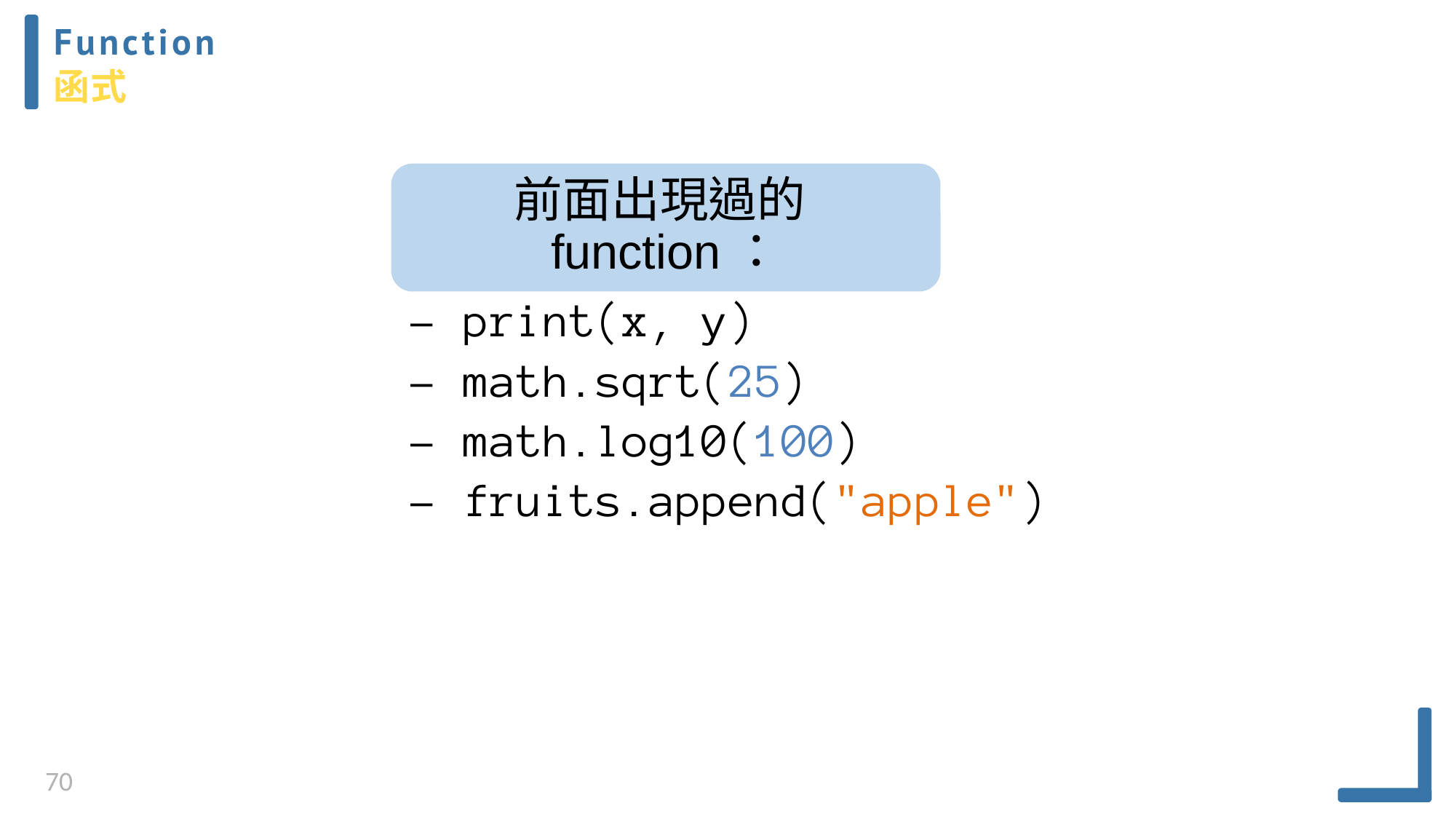

Function
函式
前面出現過的function：
- print(x, y)
- math.sqrt(25)
- math.log10(100)
- fruits.append("apple")

70